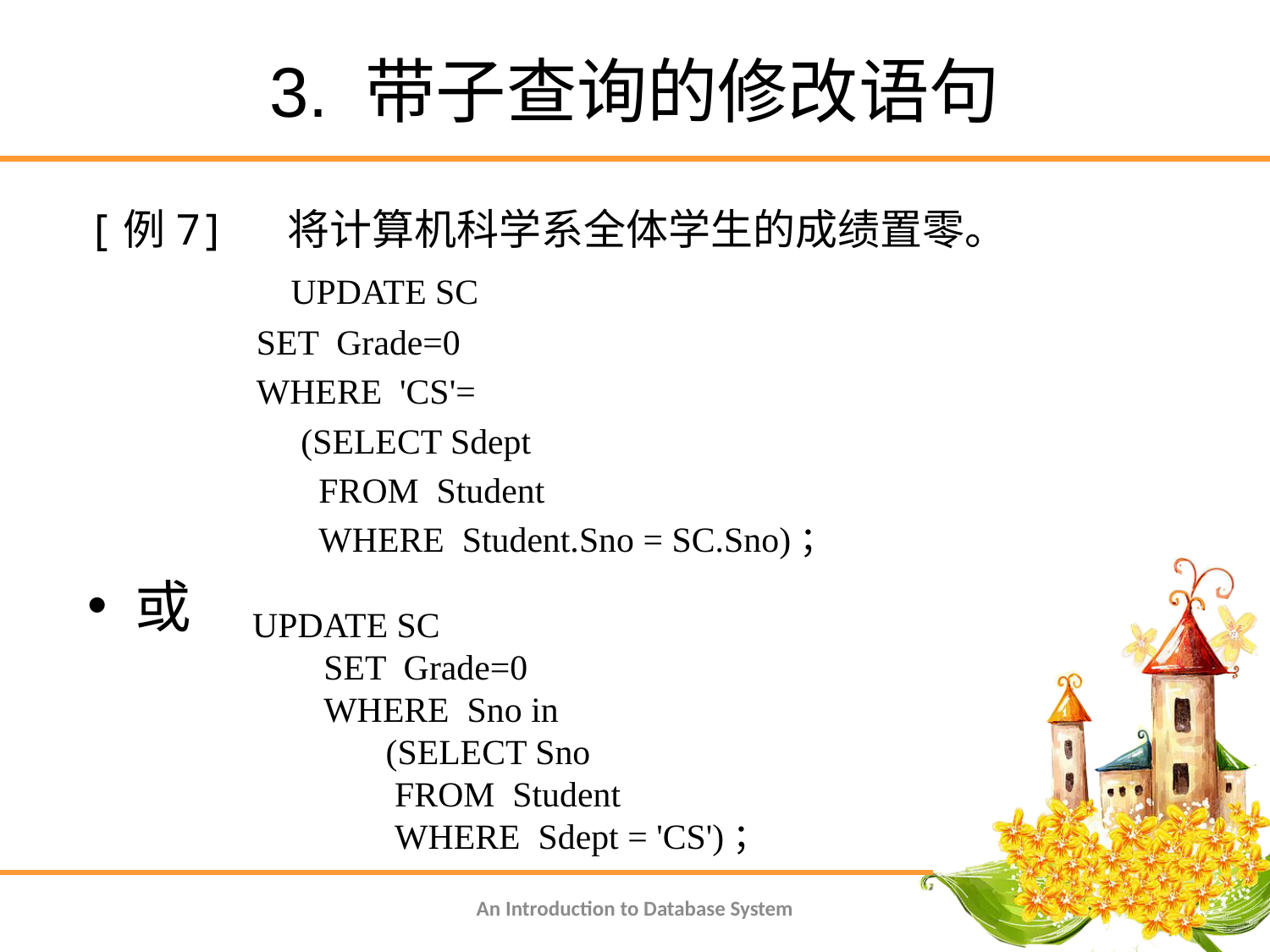

# 3. 带子查询的修改语句
[例7]  将计算机科学系全体学生的成绩置零。
        UPDATE SC
                   SET  Grade=0
                   WHERE  'CS'=
                        (SELECT Sdept
                          FROM  Student
                          WHERE  Student.Sno = SC.Sno)；
或
UPDATE SC
        SET  Grade=0
        WHERE  Sno in
               (SELECT Sno
                FROM  Student
                WHERE  Sdept = 'CS')；
An Introduction to Database System